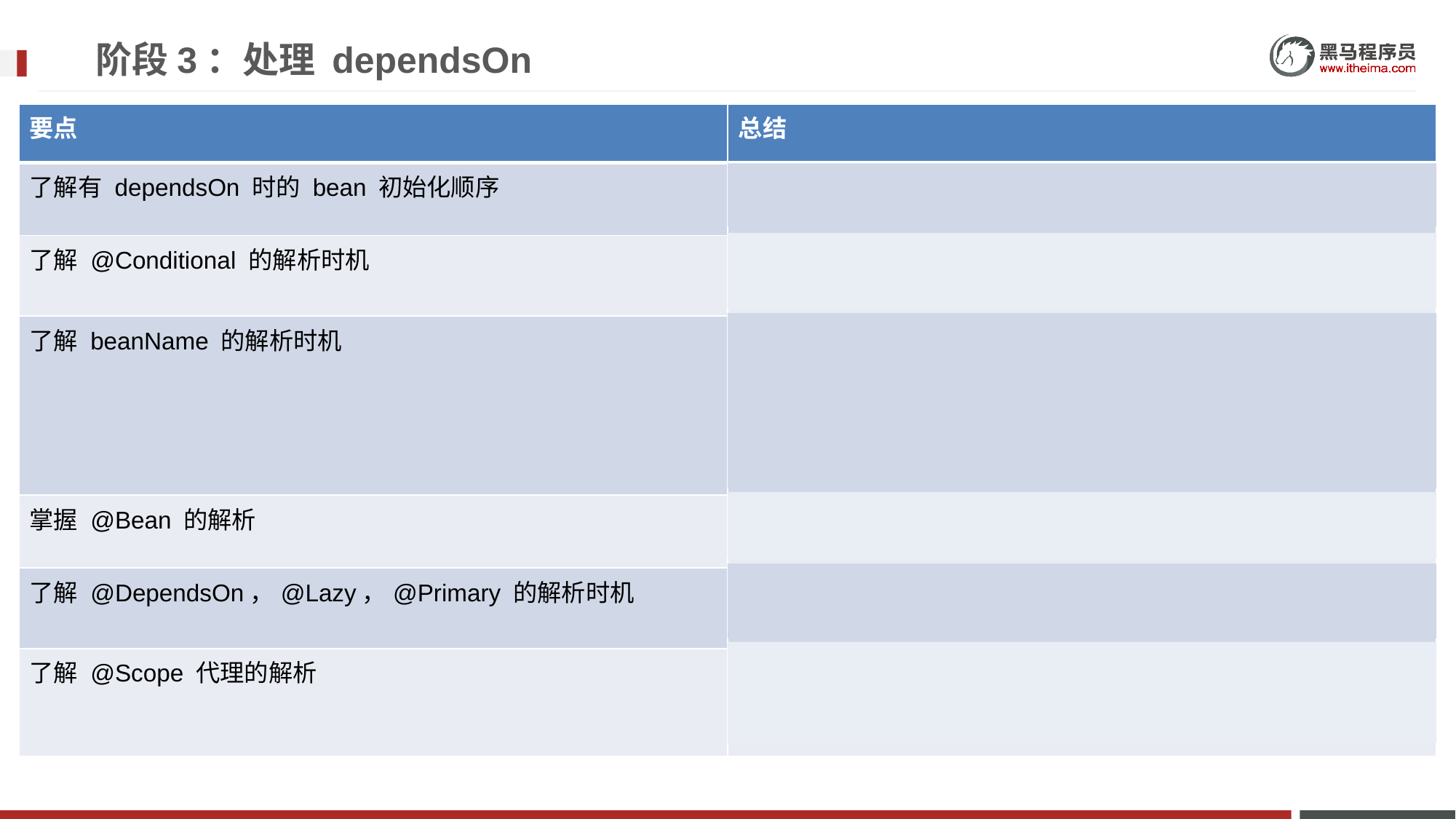

# 阶段3：处理 dependsOn
| 要点 | 总结 |
| --- | --- |
| 了解有 dependsOn 时的 bean 初始化顺序 | dependsOn 用在非显式依赖的 bean 的创建顺序控制 |
| 了解 @Conditional 的解析时机 | @Conditional 由 ConditionEvaluator 解析看是否满足装配条件 |
| 了解 beanName 的解析时机 | beanName 的解析分情况 组件扫描 - AnnotationBeanNameGenerator @Import - FullyQualifiedAnnotationBeanNameGenerator @Bean - ConfigurationClassBeanDefinitionReader |
| 掌握 @Bean 的解析 | @Bean 相当于工厂方法，所在类相当于工厂 |
| 了解 @DependsOn，@Lazy，@Primary 的解析时机 | 这些注解由 AnnotationConfigUtils 补充为 BeanDefinition |
| 了解 @Scope 代理的解析 | Scope 标注的 bean 会为之生成 ScopedProxyFactoryBean 的 BeanDefinition 取代原有，原有 BeanDefinition 成为内嵌定义 |